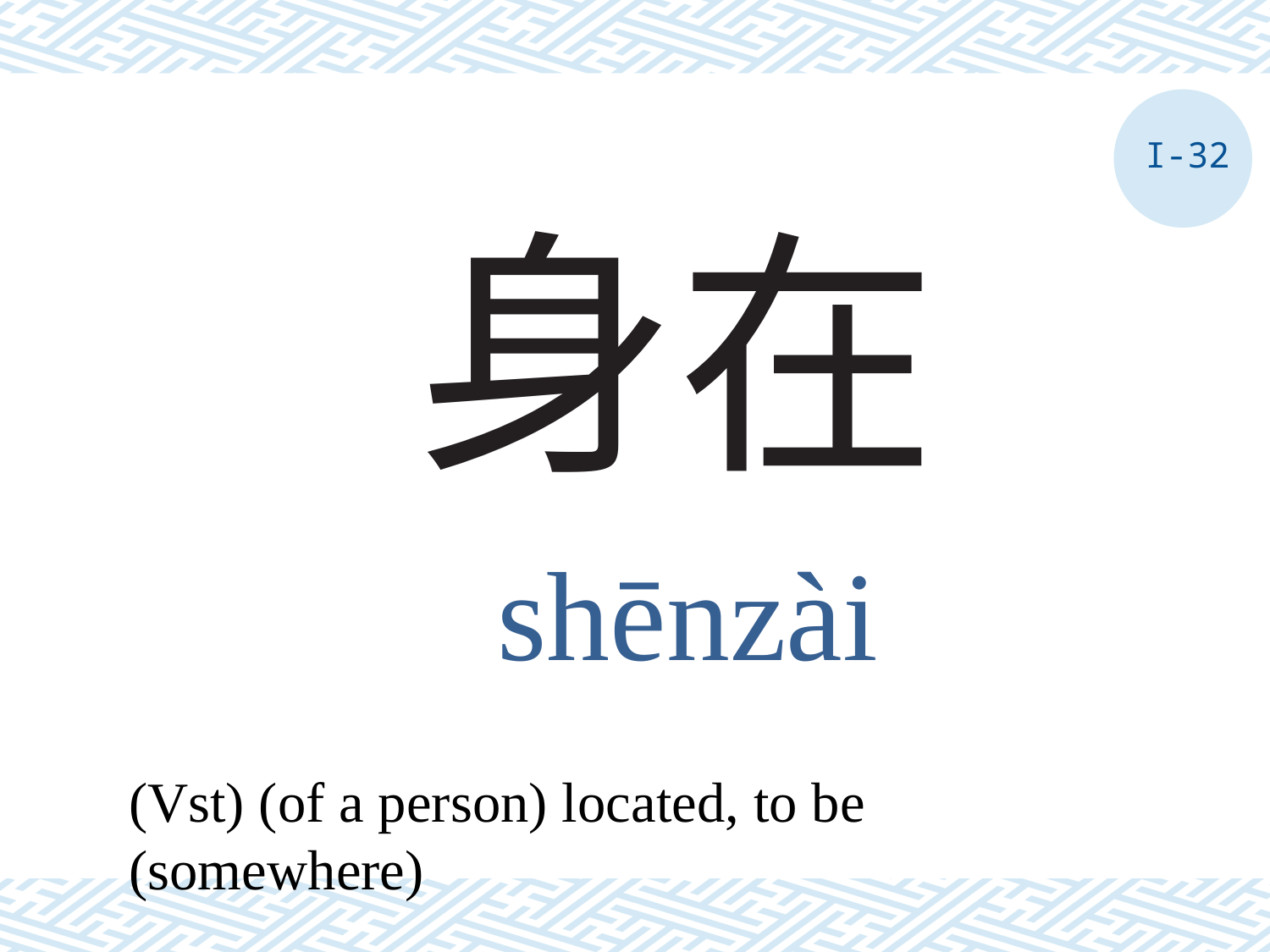

I-32

# 身在
shēnzài
(Vst) (of a person) located, to be (somewhere)